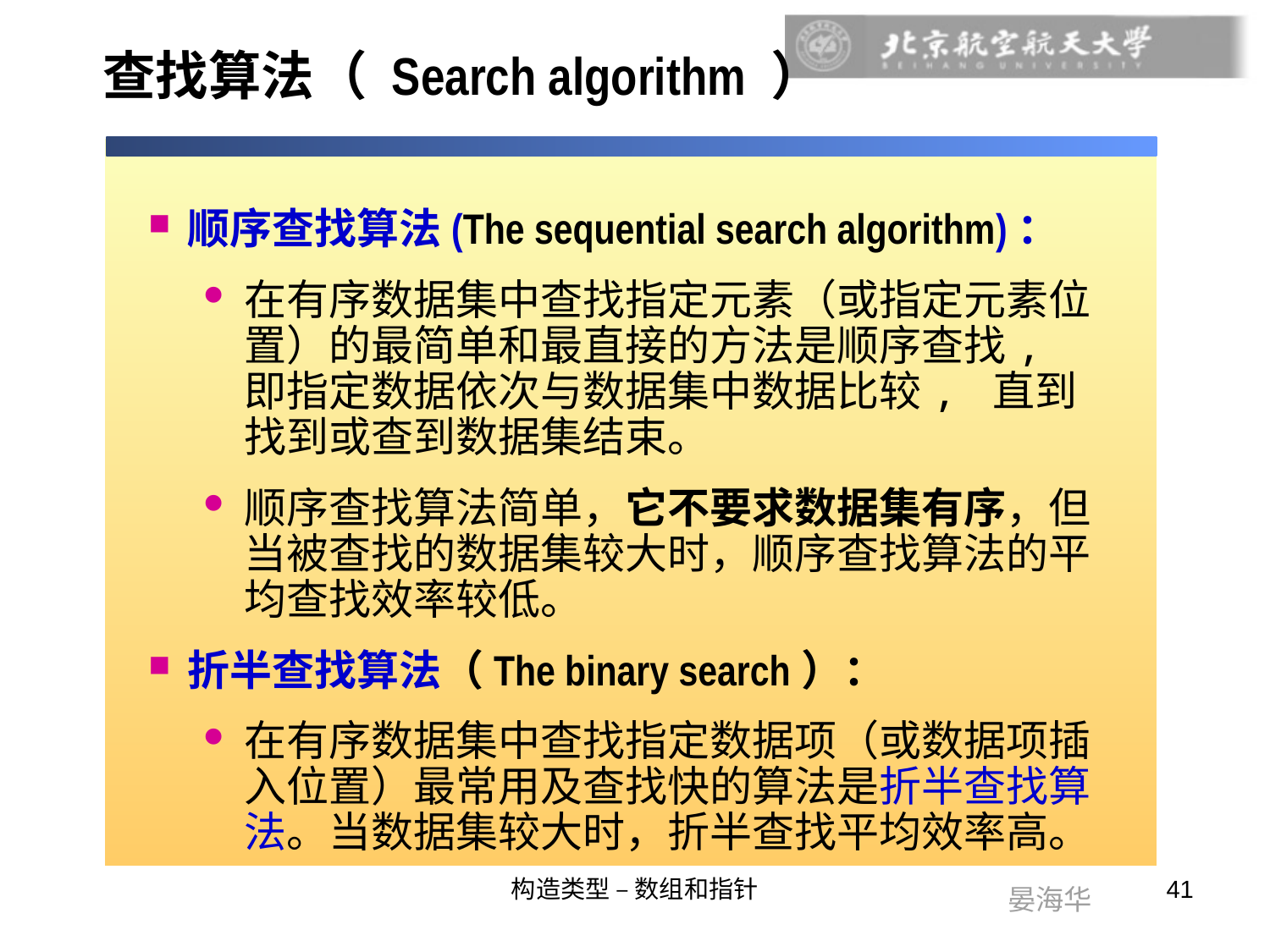

# 查找算法（ Search algorithm ）
顺序查找算法(The sequential search algorithm)：
在有序数据集中查找指定元素（或指定元素位置）的最简单和最直接的方法是顺序查找, 即指定数据依次与数据集中数据比较, 直到找到或查到数据集结束。
顺序查找算法简单，它不要求数据集有序，但当被查找的数据集较大时，顺序查找算法的平均查找效率较低。
折半查找算法（The binary search）：
在有序数据集中查找指定数据项（或数据项插入位置）最常用及查找快的算法是折半查找算法。当数据集较大时，折半查找平均效率高。

构造类型 – 数组和指针
41